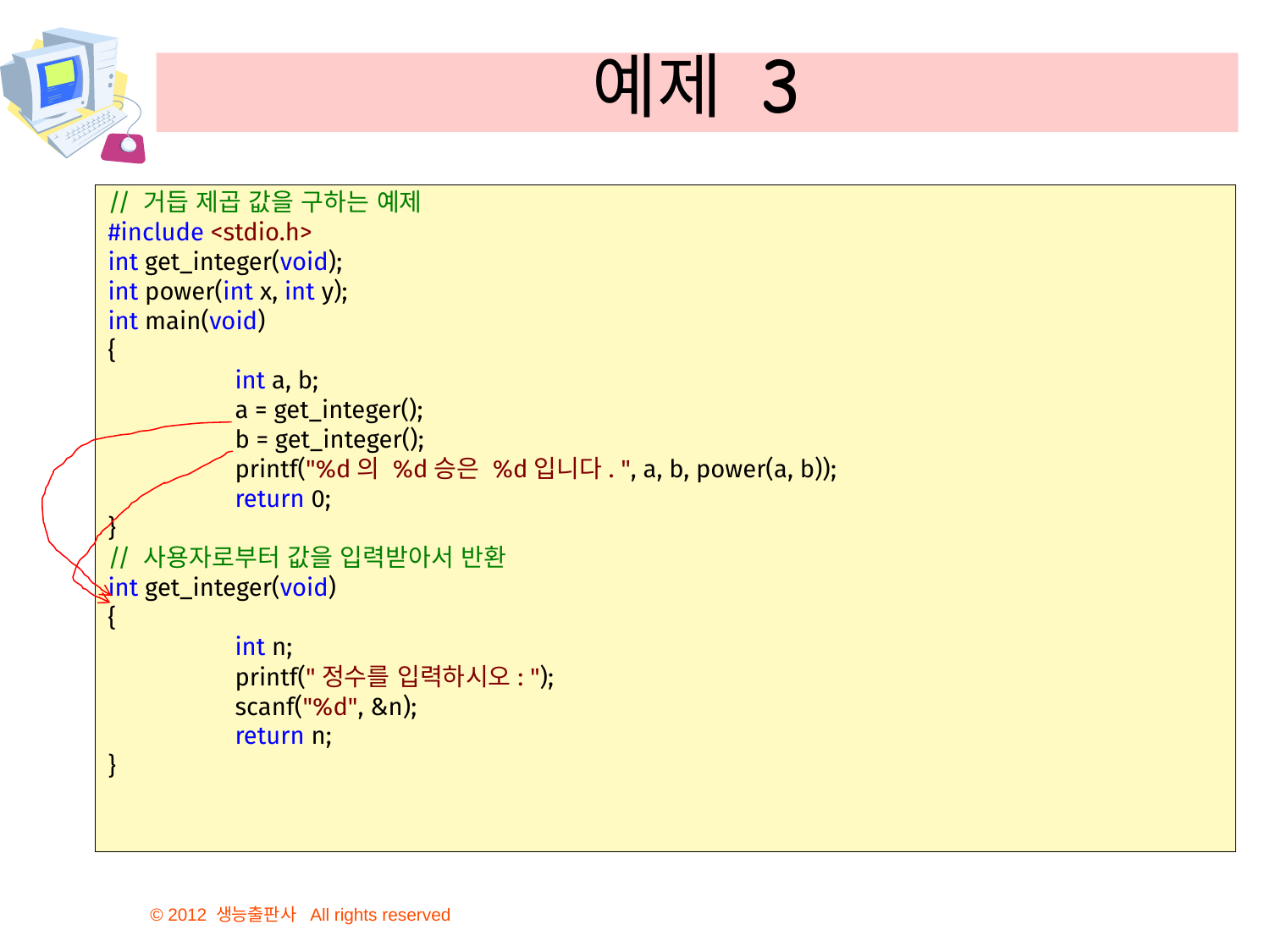

# 예제 3
// 거듭 제곱 값을 구하는 예제
#include <stdio.h>
int get_integer(void);
int power(int x, int y);
int main(void)
{
	int a, b;
	a = get_integer();
	b = get_integer();
	printf("%d의 %d승은 %d입니다. ", a, b, power(a, b));
	return 0;
}
// 사용자로부터 값을 입력받아서 반환
int get_integer(void)
{
	int n;
	printf("정수를 입력하시오: ");
	scanf("%d", &n);
	return n;
}